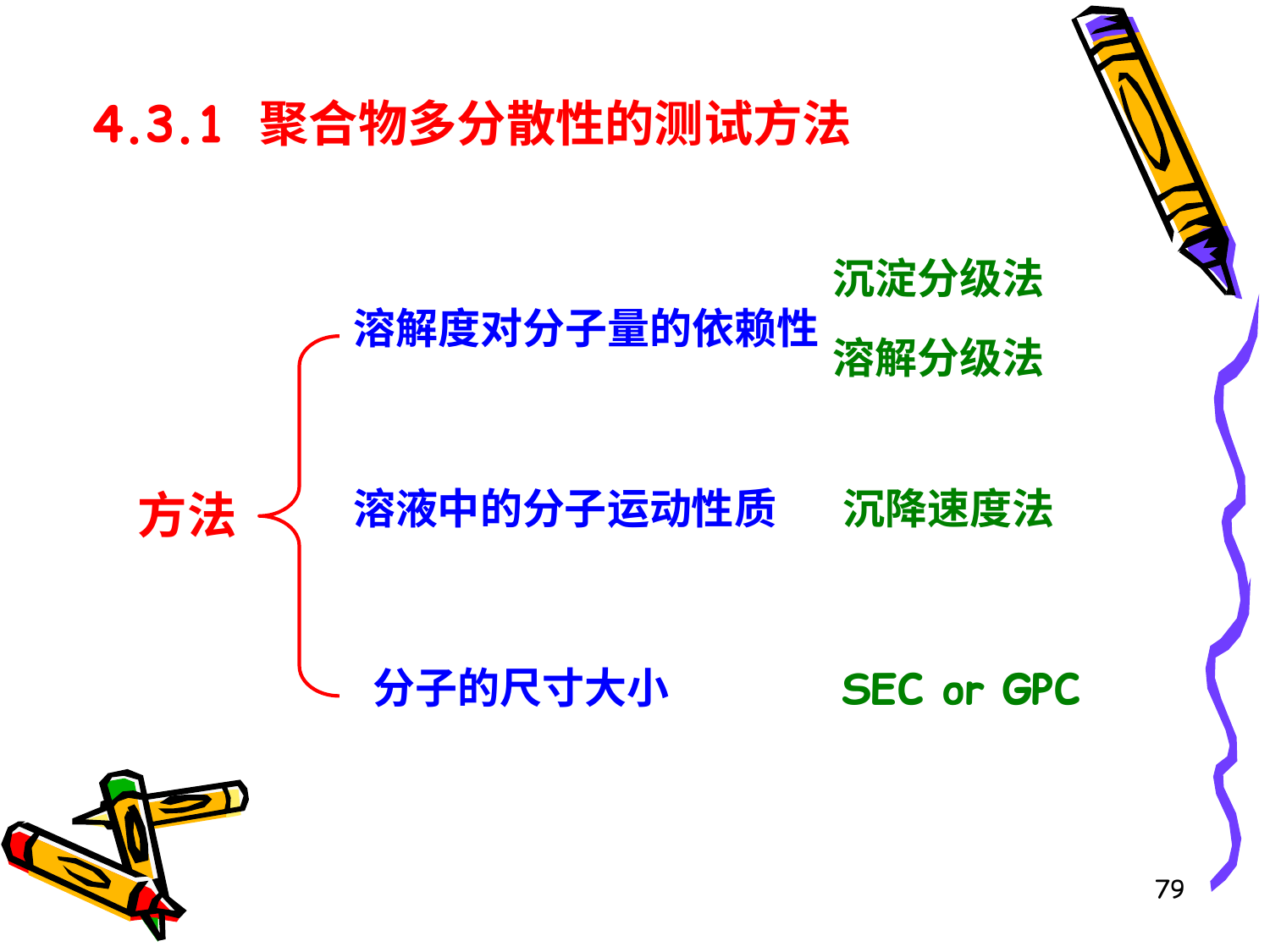

4.3.1 聚合物多分散性的测试方法
沉淀分级法
溶解度对分子量的依赖性
溶解分级法

沉降速度法
溶液中的分子运动性质
方法
分子的尺寸大小
SEC or GPC
79